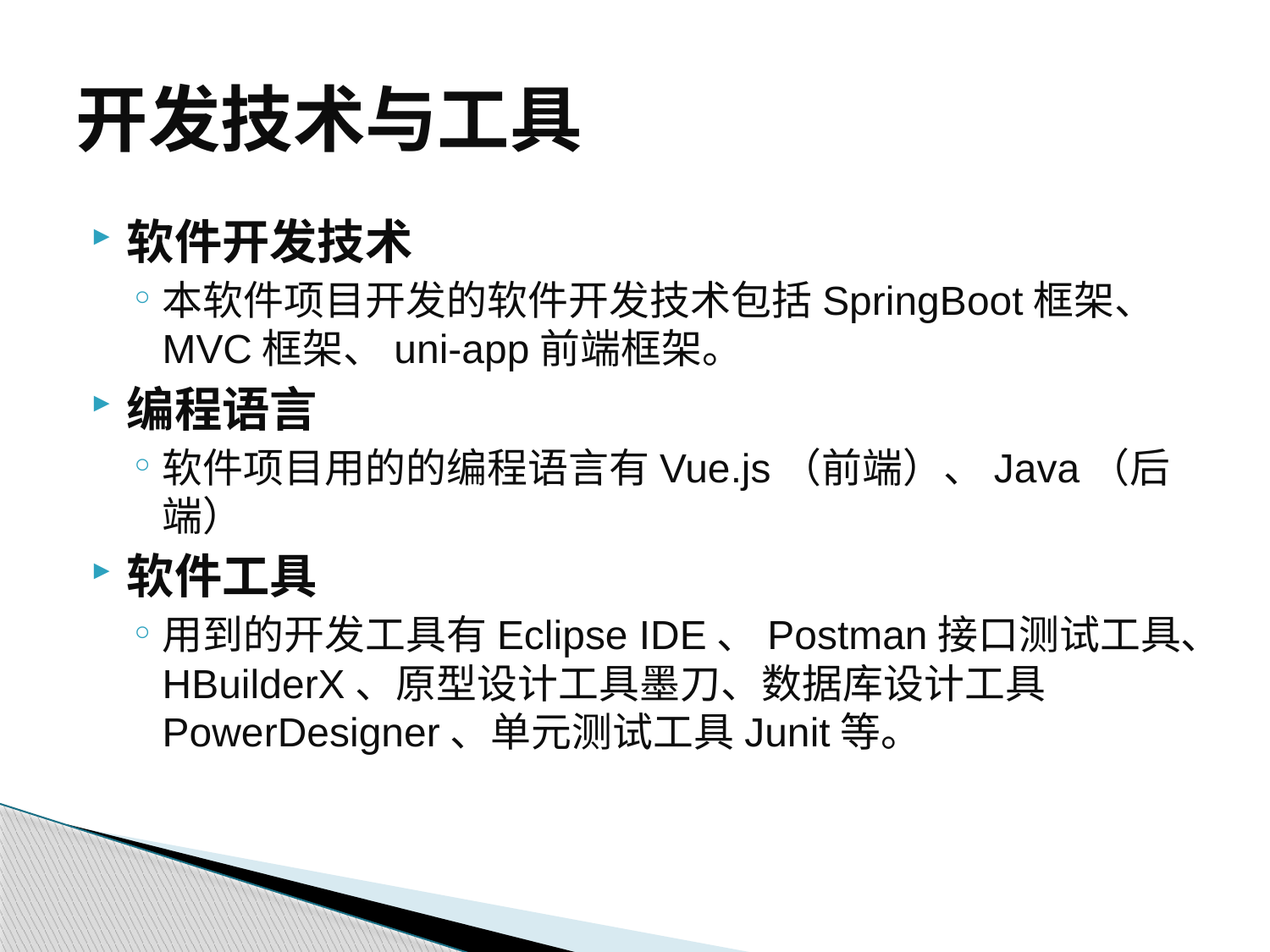

# 开发技术与工具
软件开发技术
本软件项目开发的软件开发技术包括SpringBoot框架、MVC框架、uni-app前端框架。
编程语言
软件项目用的的编程语言有Vue.js（前端）、Java（后端）
软件工具
用到的开发工具有Eclipse IDE、Postman接口测试工具、HBuilderX、原型设计工具墨刀、数据库设计工具PowerDesigner、单元测试工具Junit等。